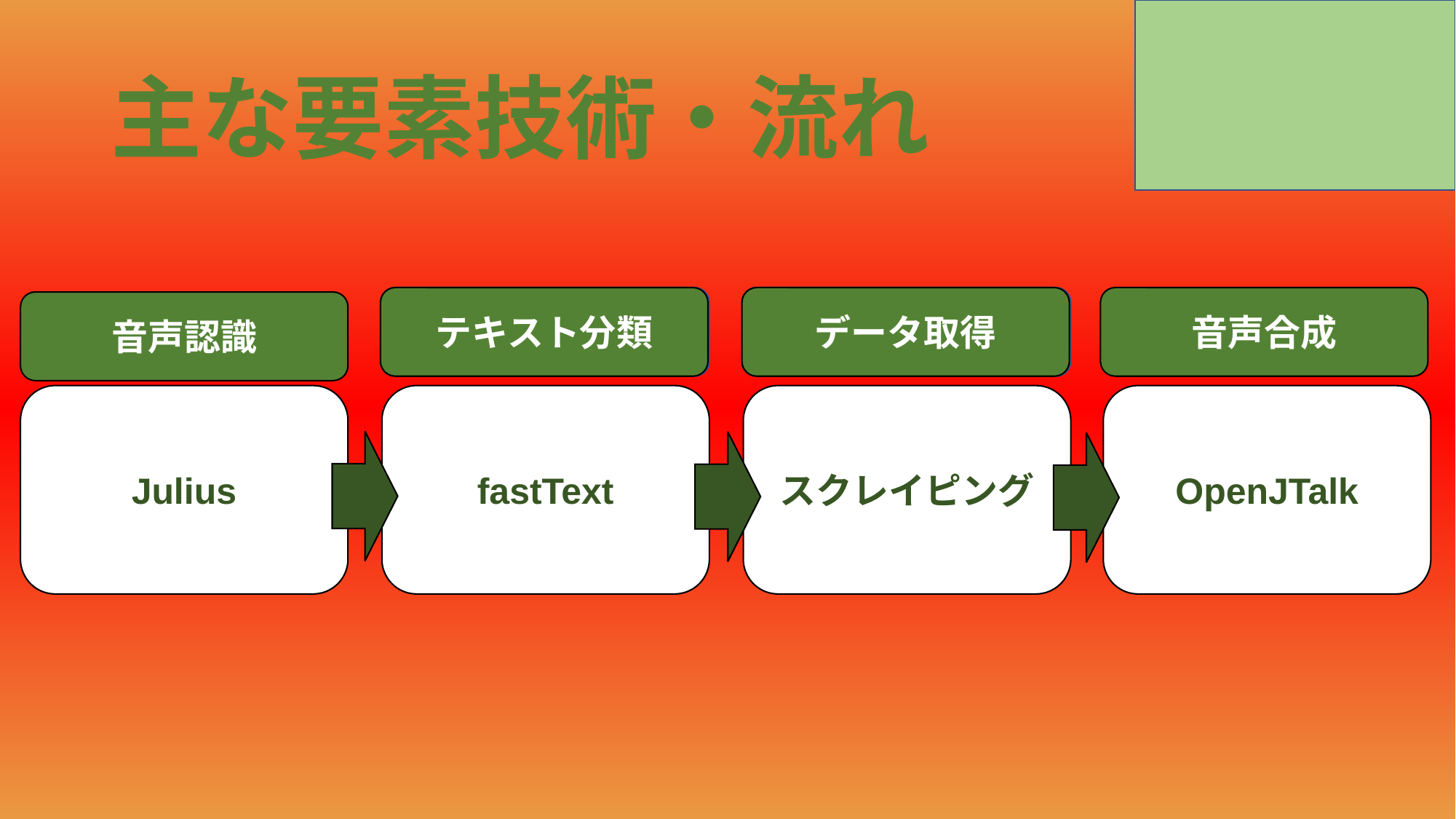

# 主な要素技術・流れ
テキスト分類
テキスト分類
テキスト分類
データ取得
データ取得
データ取得
音声合成
音声認識
Julius
fastText
スクレイピング
OpenJTalk